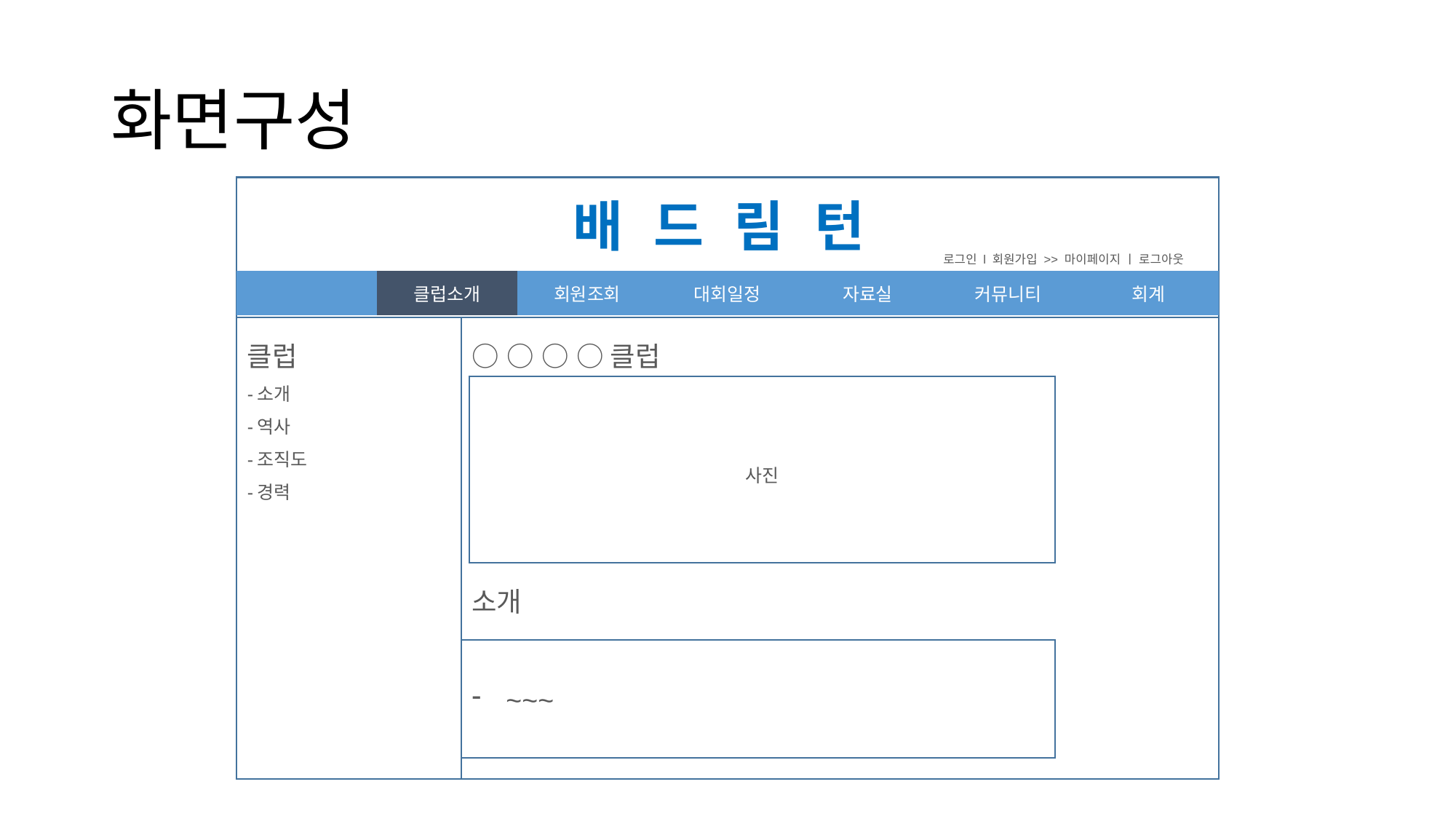

# 화면구성

배드림턴
로그인 l 회원가입 >> 마이페이지 ㅣ 로그아웃
|  | 클럽소개 | 회원조회 | 대회일정 | 자료실 | 커뮤니티 | 회계 |
| --- | --- | --- | --- | --- | --- | --- |
클럽
-소개
-역사
-조직도
-경력

○ ○ ○ ○클럽

소개

~~~

사진